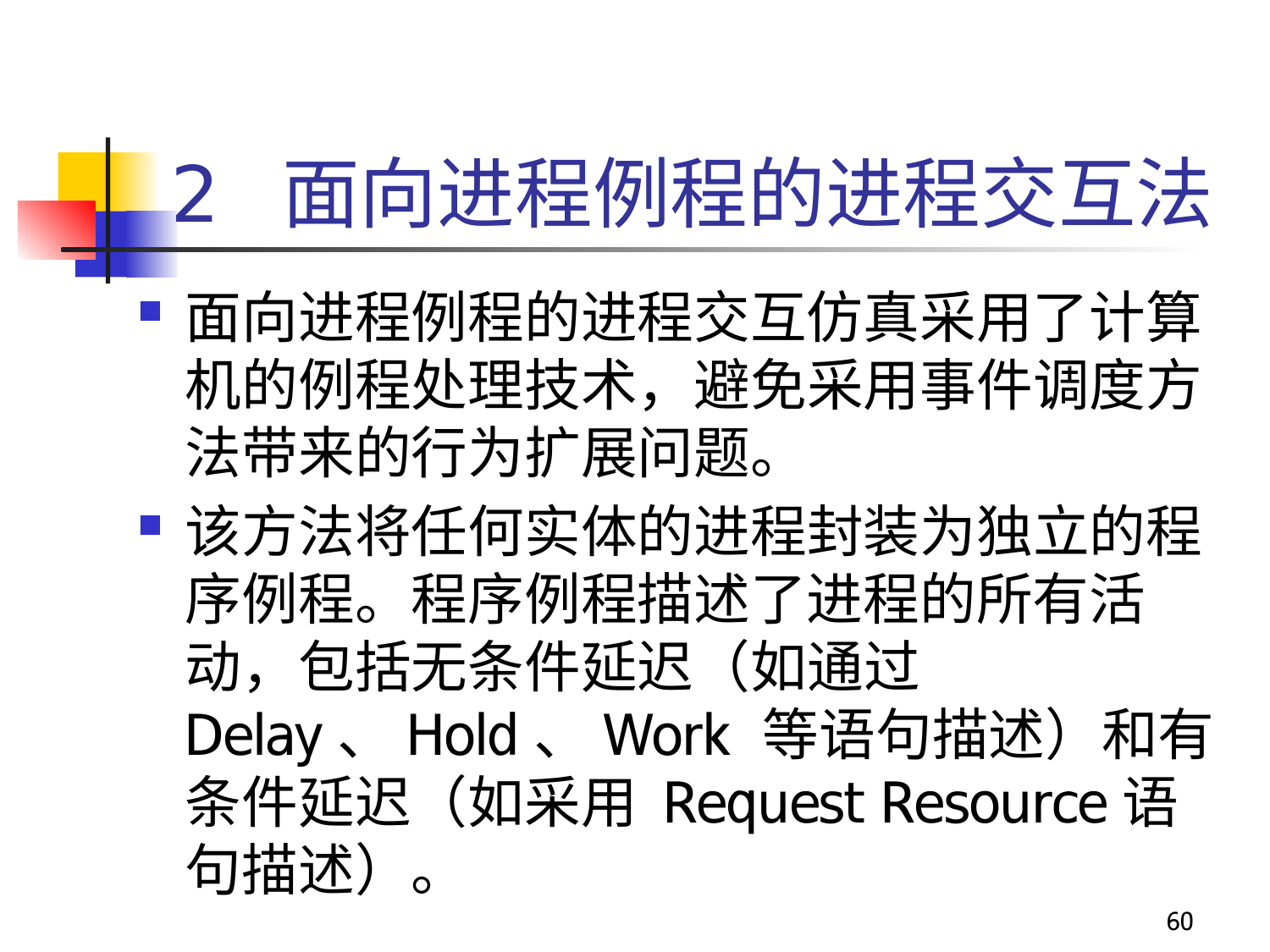

# 2  面向进程例程的进程交互法
面向进程例程的进程交互仿真采用了计算机的例程处理技术，避免采用事件调度方法带来的行为扩展问题。
该方法将任何实体的进程封装为独立的程序例程。程序例程描述了进程的所有活动，包括无条件延迟（如通过 Delay、Hold、Work 等语句描述）和有条件延迟（如采用 Request Resource语句描述）。
60